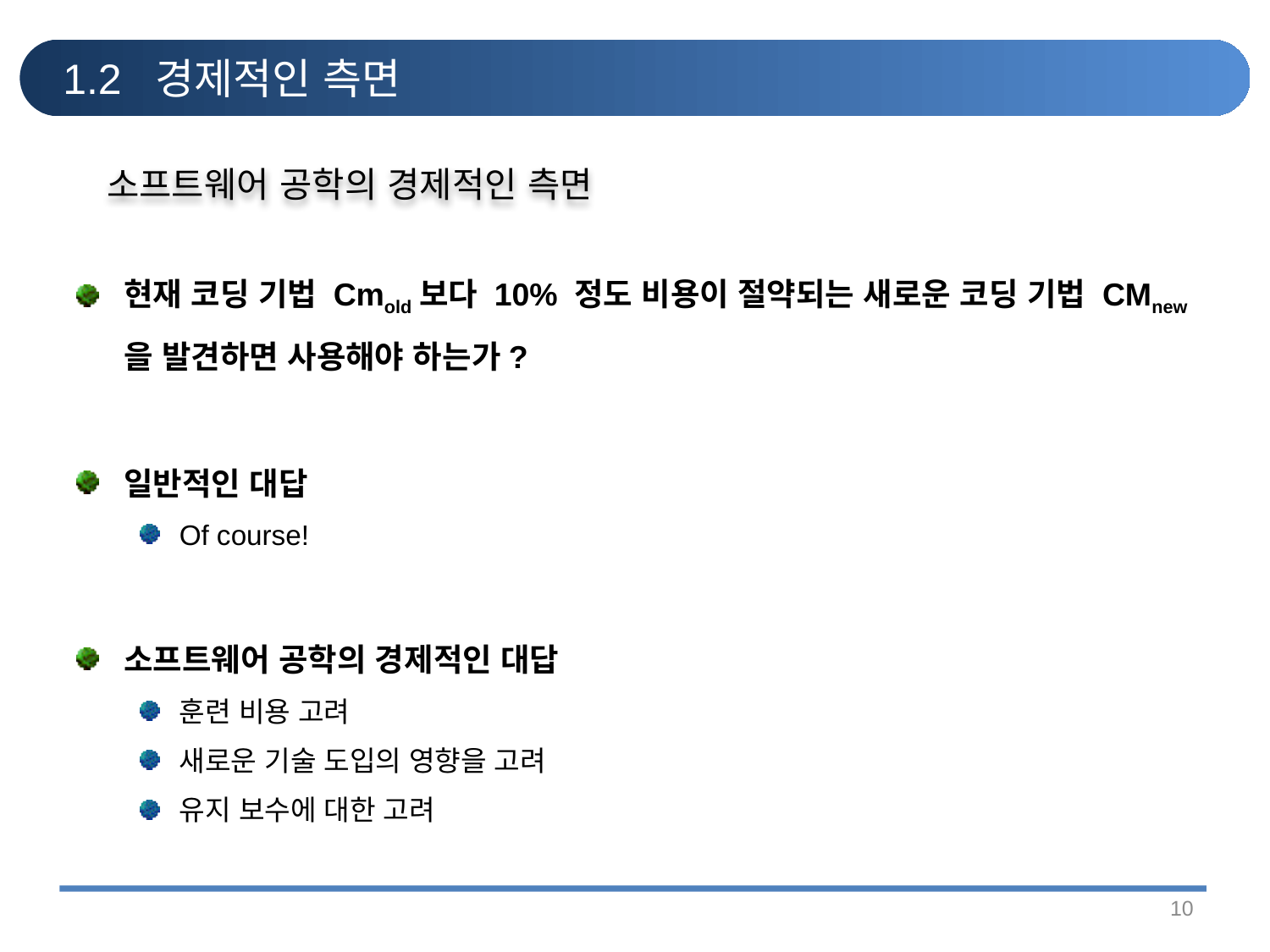

# 1.2  경제적인 측면
소프트웨어 공학의 경제적인 측면
현재 코딩 기법 Cmold보다 10% 정도 비용이 절약되는 새로운 코딩 기법 CMnew을 발견하면 사용해야 하는가?

일반적인 대답
Of course!

소프트웨어 공학의 경제적인 대답
훈련 비용 고려
새로운 기술 도입의 영향을 고려
유지 보수에 대한 고려
10